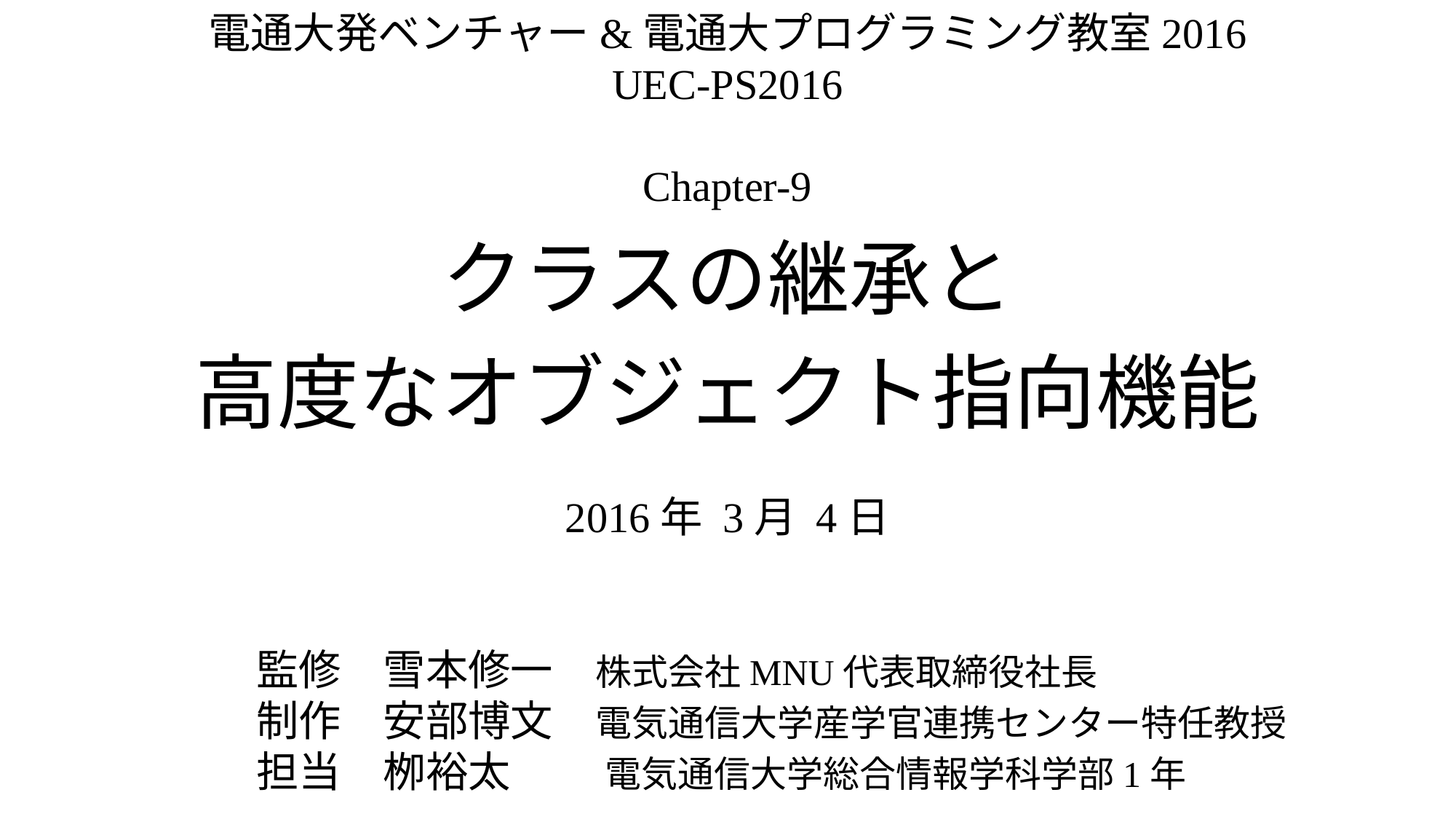

電通大発ベンチャー&電通大プログラミング教室2016
UEC-PS2016

Chapter-9
クラスの継承と
高度なオブジェクト指向機能

2016年 3月 4日

	監修　雪本修一　株式会社MNU代表取締役社長
	制作　安部博文　電気通信大学産学官連携センター特任教授
	担当　栁裕太　　 電気通信大学総合情報学科学部1年